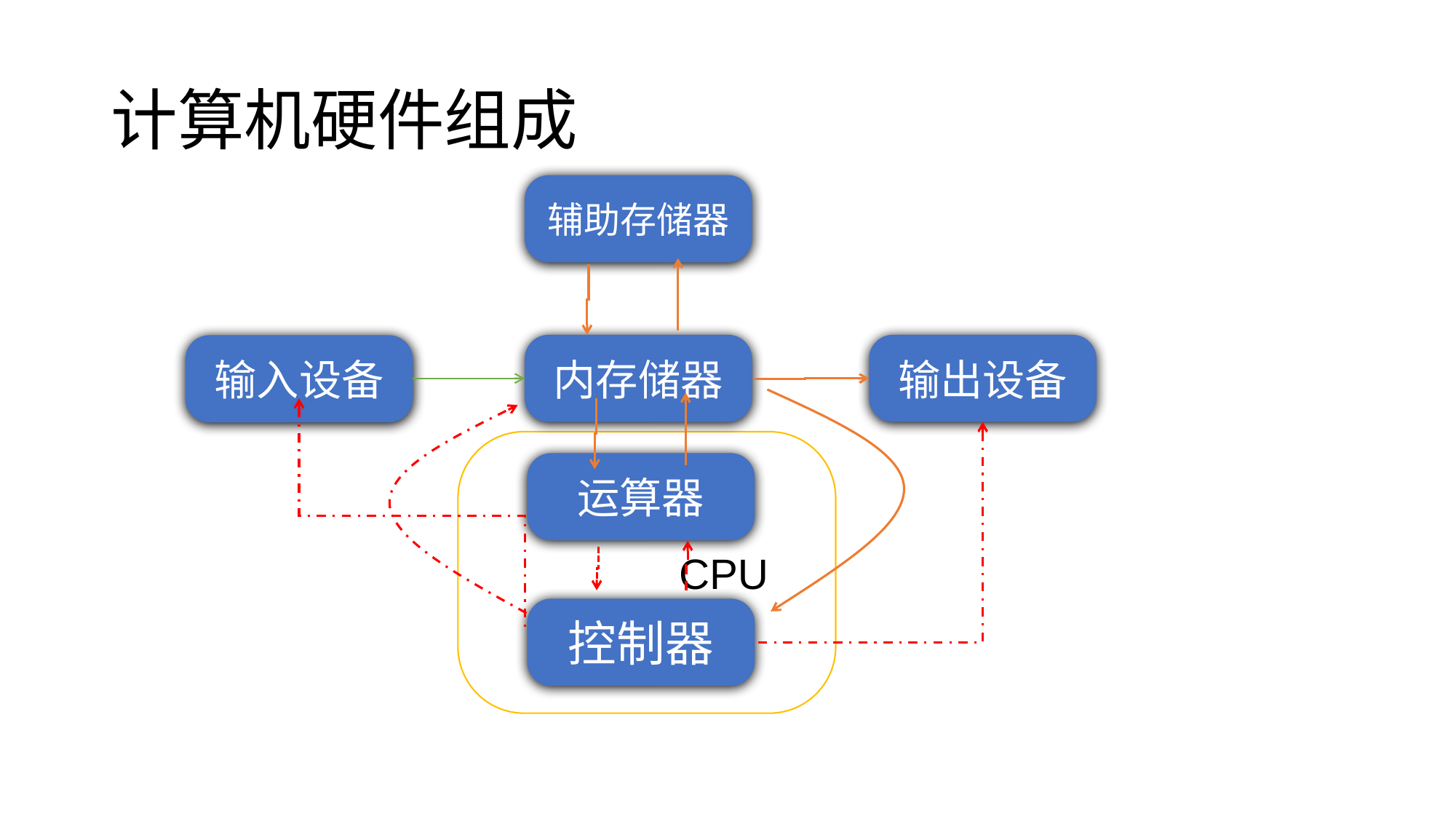

# 计算机硬件组成
辅助存储器
内存储器
输出设备
输入设备

             CPU
运算器
控制器